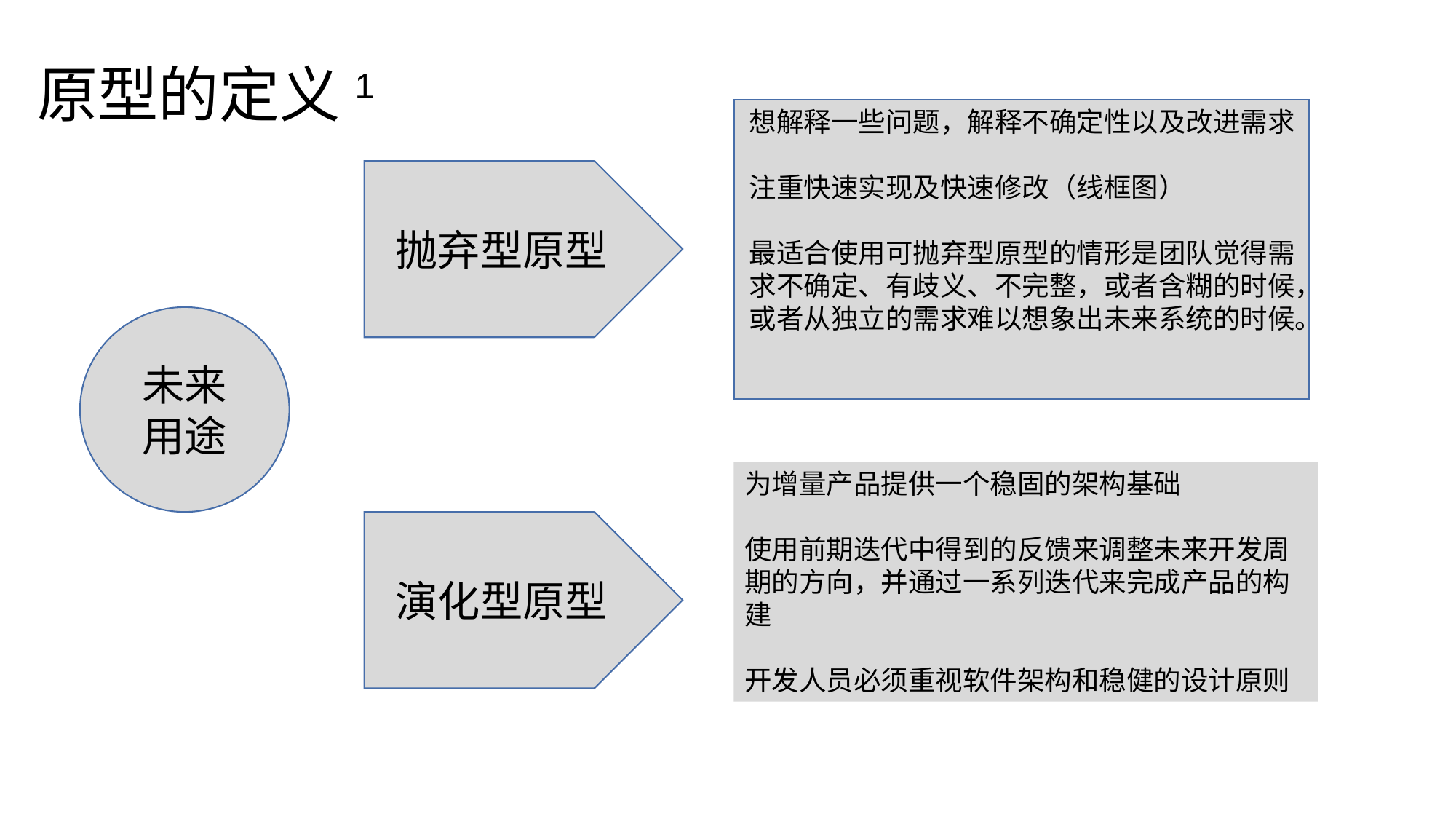

原型的定义1

想解释一些问题，解释不确定性以及改进需求

注重快速实现及快速修改（线框图）

最适合使用可抛弃型原型的情形是团队觉得需求不确定、有歧义、不完整，或者含糊的时候，或者从独立的需求难以想象出未来系统的时候。
抛弃型原型
未来用途
为增量产品提供一个稳固的架构基础

使用前期迭代中得到的反馈来调整未来开发周期的方向，并通过一系列迭代来完成产品的构建

开发人员必须重视软件架构和稳健的设计原则
演化型原型